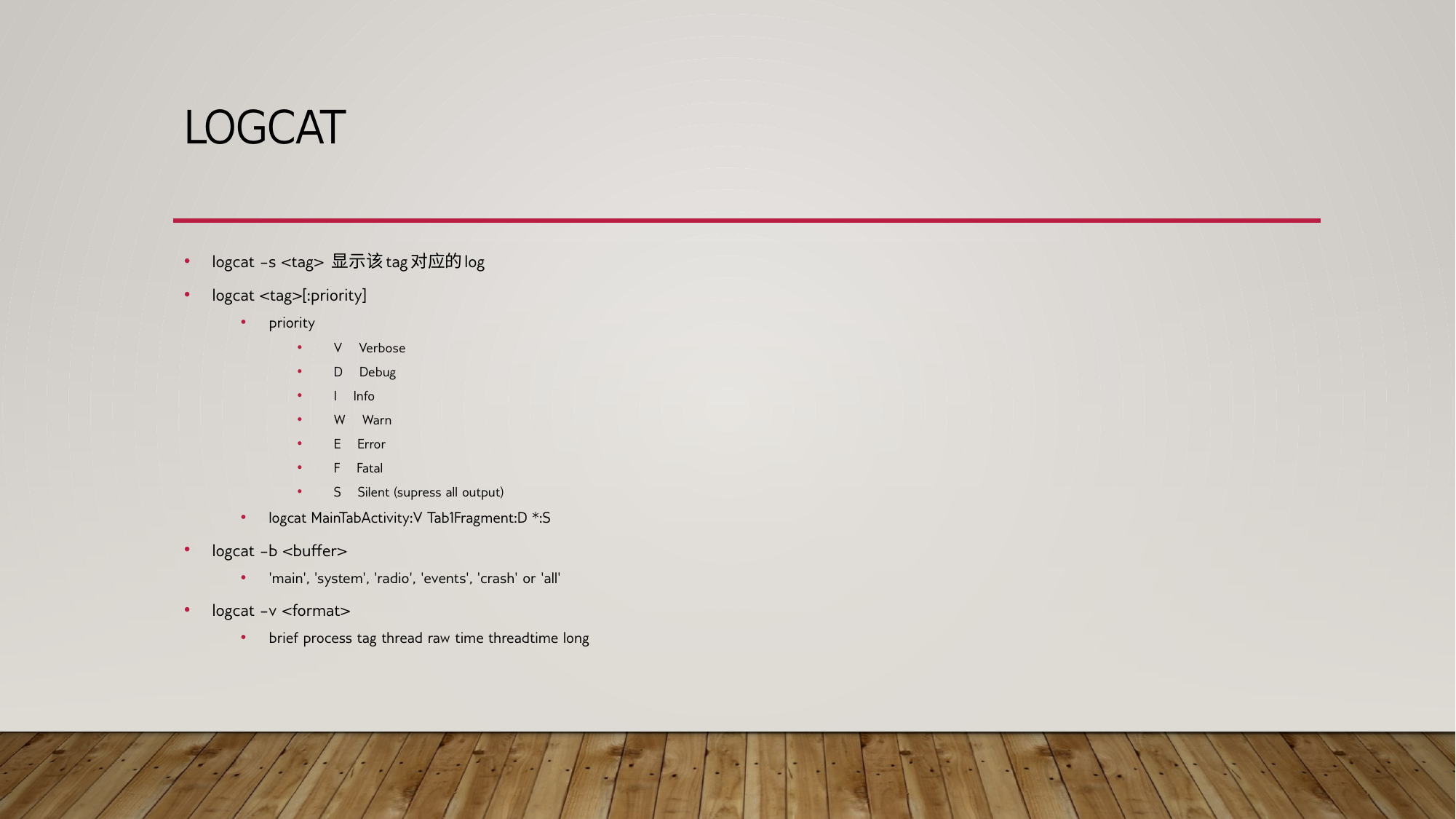

# logcat
logcat –s <tag> 显示该tag对应的log
logcat <tag>[:priority]
priority
  V    Verbose
  D    Debug
  I    Info
  W    Warn
  E    Error
  F    Fatal
  S    Silent (supress all output)
logcat MainTabActivity:V Tab1Fragment:D *:S
logcat –b <buffer>
'main', 'system', 'radio', 'events', 'crash' or 'all'
logcat –v <format>
brief process tag thread raw time threadtime long